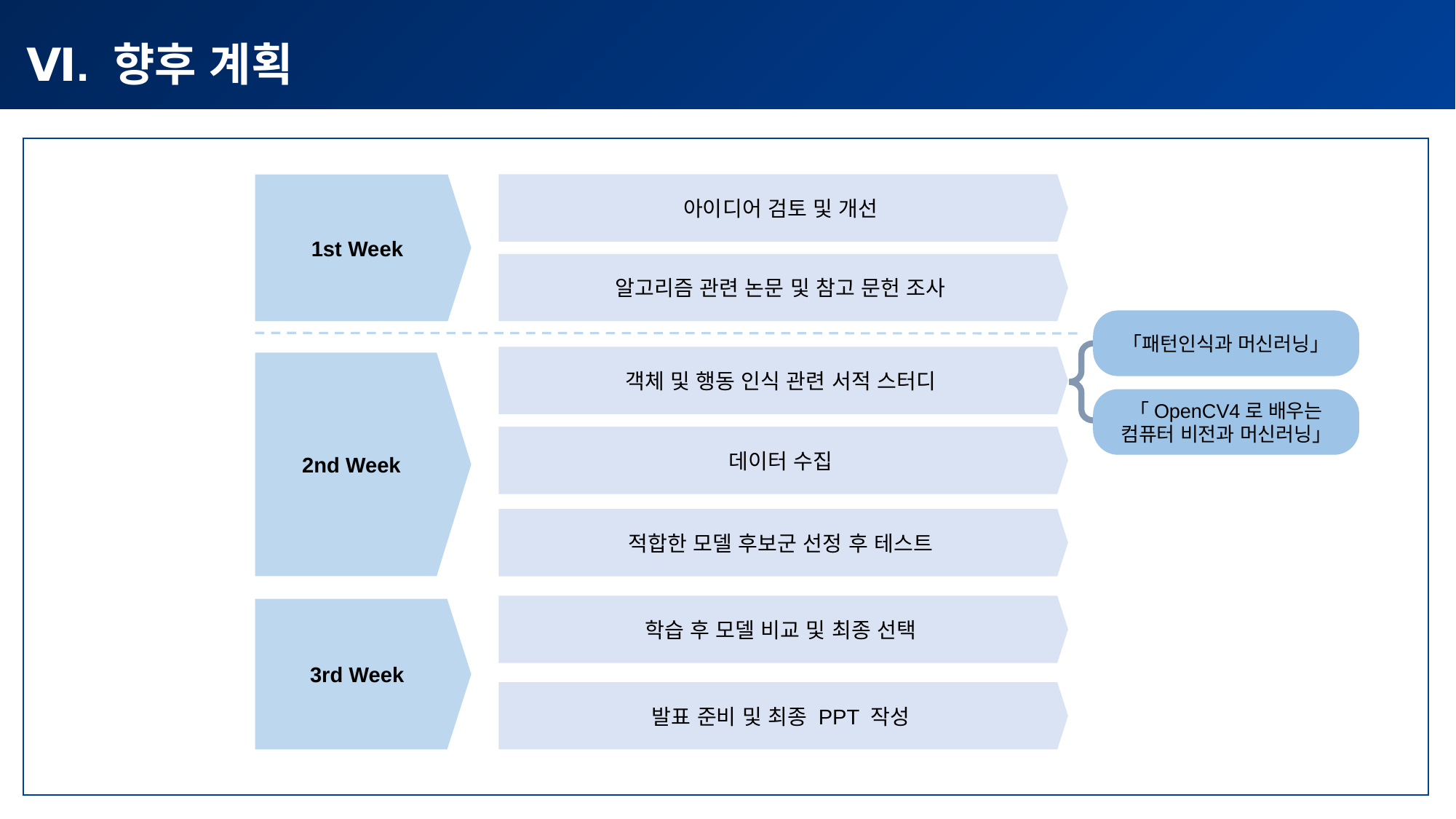

추진 배경
Ⅵ. 향후 계획

아이디어 검토 및 개선
1st Week
알고리즘 관련 논문 및 참고 문헌 조사
「패턴인식과 머신러닝」

객체 및 행동 인식 관련 서적 스터디
2nd Week
「OpenCV4로 배우는 컴퓨터 비전과 머신러닝」
데이터 수집
적합한 모델 후보군 선정 후 테스트
학습 후 모델 비교 및 최종 선택
3rd Week
발표 준비 및 최종 PPT 작성